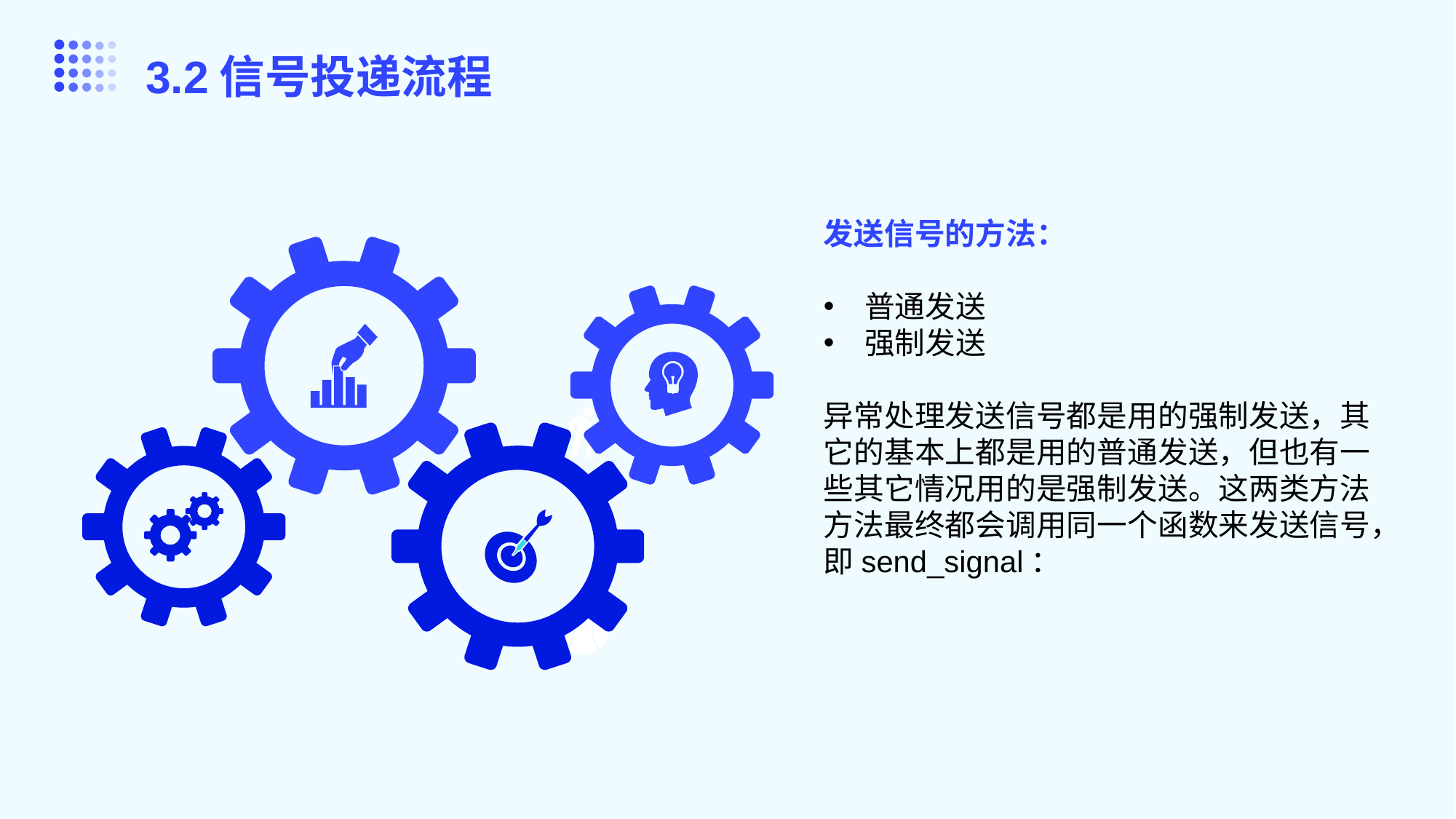

3.2信号投递流程

发送信号的方法：

普通发送
强制发送

异常处理发送信号都是用的强制发送，其它的基本上都是用的普通发送，但也有一些其它情况用的是强制发送。这两类方法方法最终都会调用同一个函数来发送信号，即send_signal：